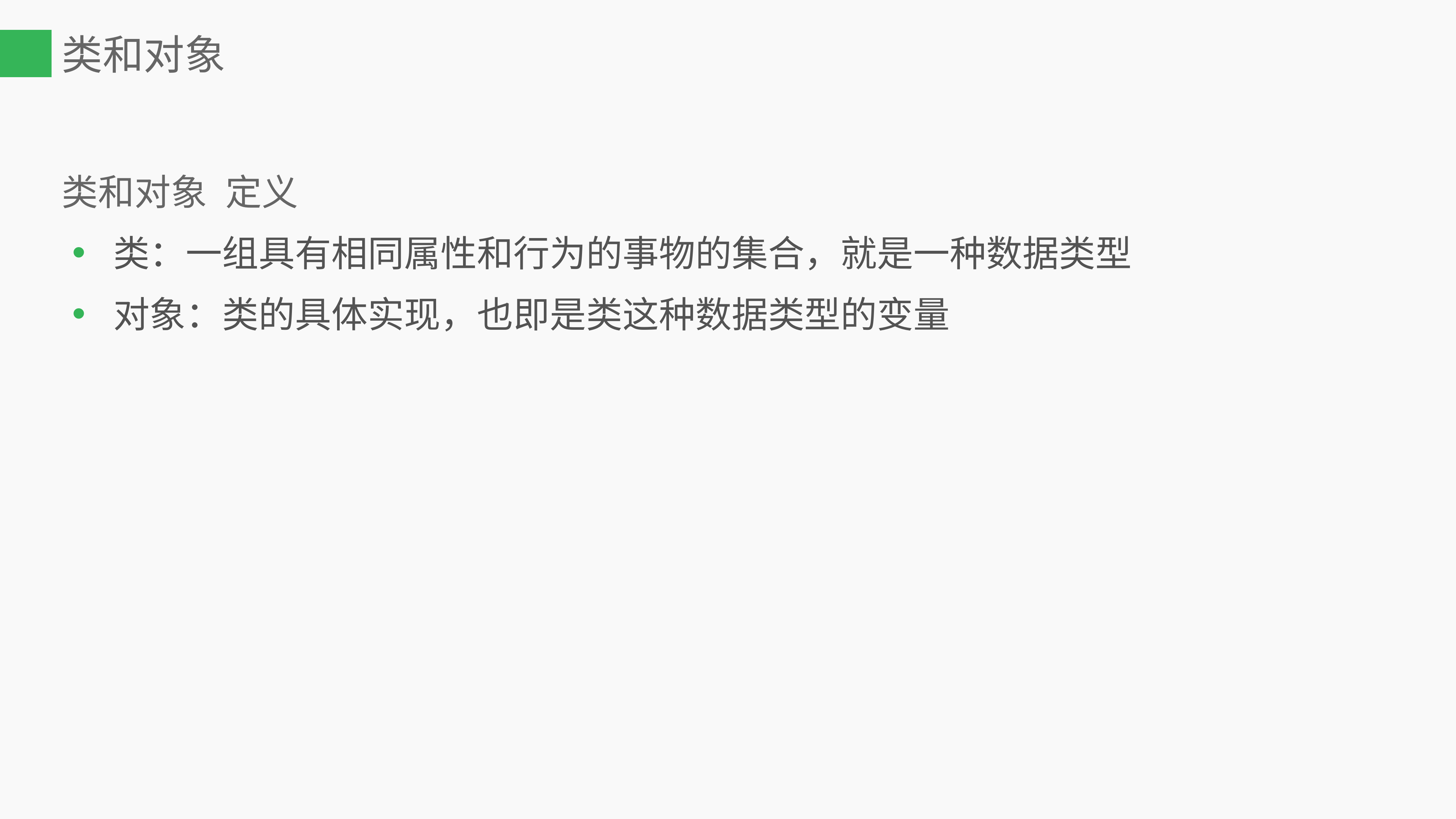

# 类和对象
类和对象	定义
类：一组具有相同属性和行为的事物的集合，就是一种数据类型
对象：类的具体实现，也即是类这种数据类型的变量